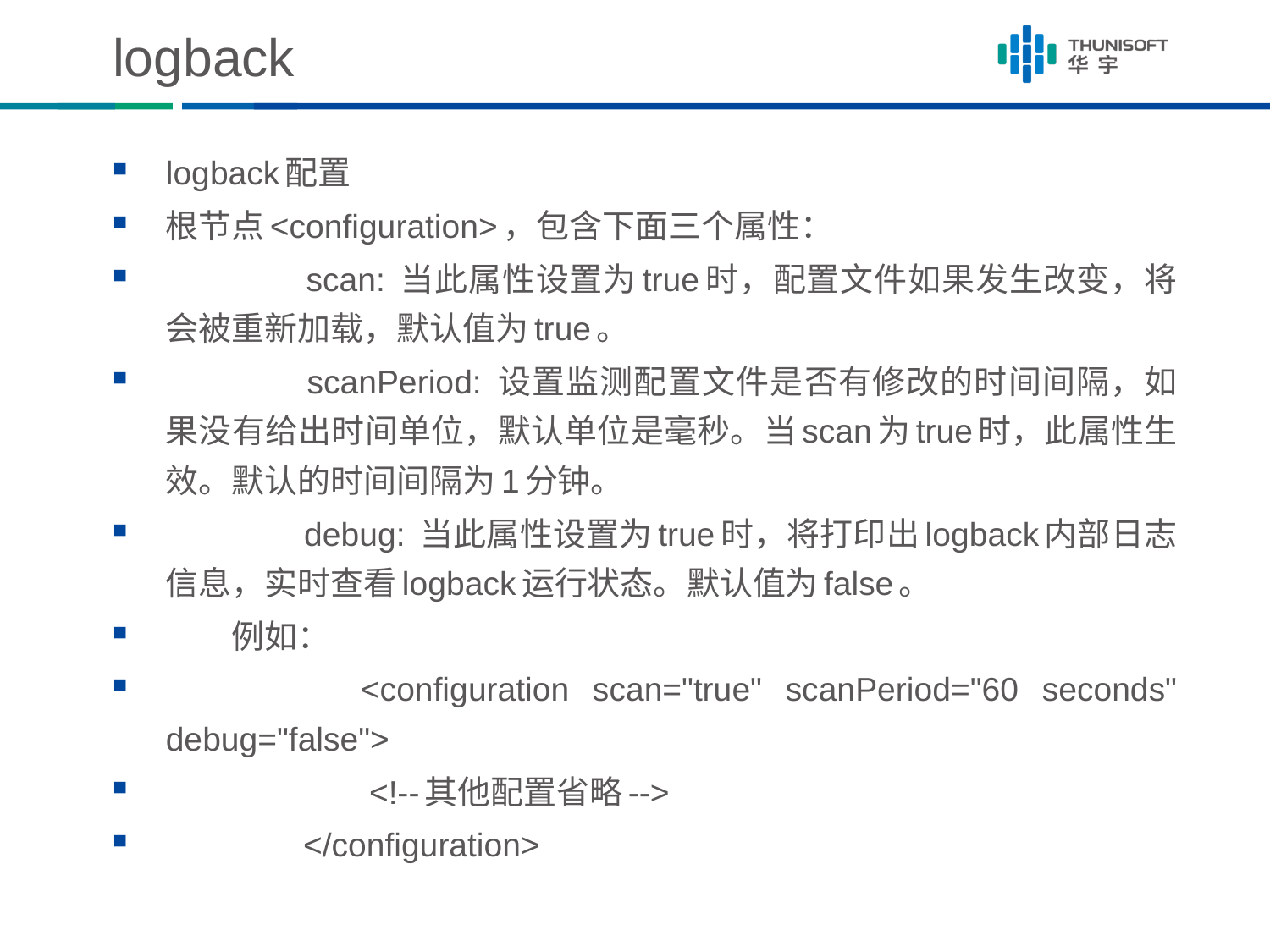

# logback
logback配置
根节点<configuration>，包含下面三个属性：
　　　　scan: 当此属性设置为true时，配置文件如果发生改变，将会被重新加载，默认值为true。
　　　　scanPeriod: 设置监测配置文件是否有修改的时间间隔，如果没有给出时间单位，默认单位是毫秒。当scan为true时，此属性生效。默认的时间间隔为1分钟。
　　　　debug: 当此属性设置为true时，将打印出logback内部日志信息，实时查看logback运行状态。默认值为false。
　　例如：
　　　　<configuration scan="true" scanPeriod="60 seconds" debug="false">
　　　　　　<!--其他配置省略-->
　　　　</configuration>

38